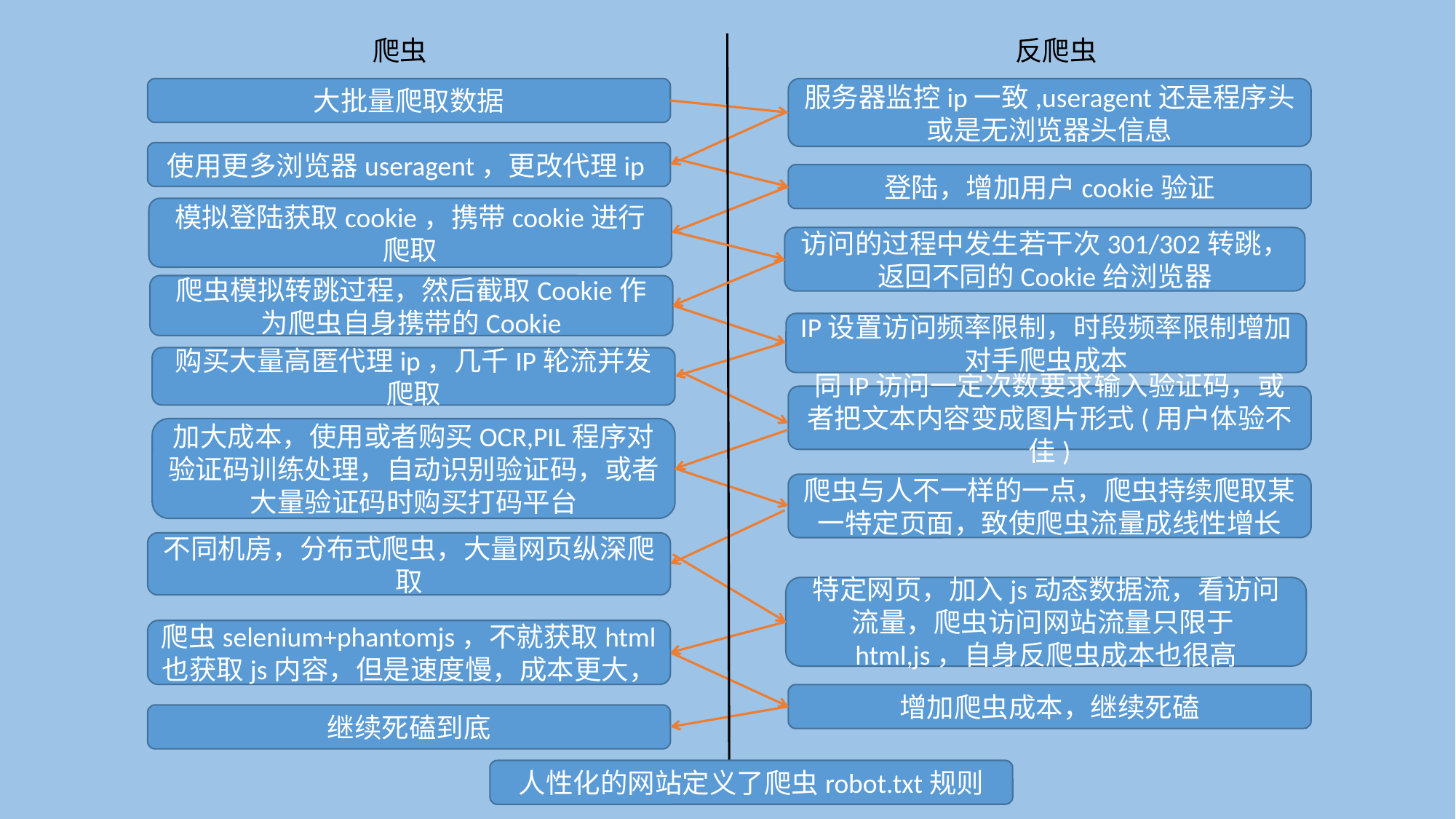

爬虫                                                                                               反爬虫

大批量爬取数据
服务器监控ip一致,useragent还是程序头或是无浏览器头信息
使用更多浏览器useragent，更改代理ip
登陆，增加用户cookie验证
模拟登陆获取cookie，携带cookie进行爬取
访问的过程中发生若干次301/302转跳，返回不同的Cookie给浏览器
爬虫模拟转跳过程，然后截取Cookie作为爬虫自身携带的Cookie
IP设置访问频率限制，时段频率限制增加对手爬虫成本
购买大量高匿代理ip，几千IP轮流并发爬取
同IP访问一定次数要求输入验证码，或者把文本内容变成图片形式(用户体验不佳)
加大成本，使用或者购买OCR,PIL程序对验证码训练处理，自动识别验证码，或者大量验证码时购买打码平台
爬虫与人不一样的一点，爬虫持续爬取某一特定页面，致使爬虫流量成线性增长
不同机房，分布式爬虫，大量网页纵深爬取
特定网页，加入js动态数据流，看访问流量，爬虫访问网站流量只限于html,js，自身反爬虫成本也很高
爬虫selenium+phantomjs，不就获取html也获取js内容，但是速度慢，成本更大，
增加爬虫成本，继续死磕
继续死磕到底
人性化的网站定义了爬虫robot.txt规则